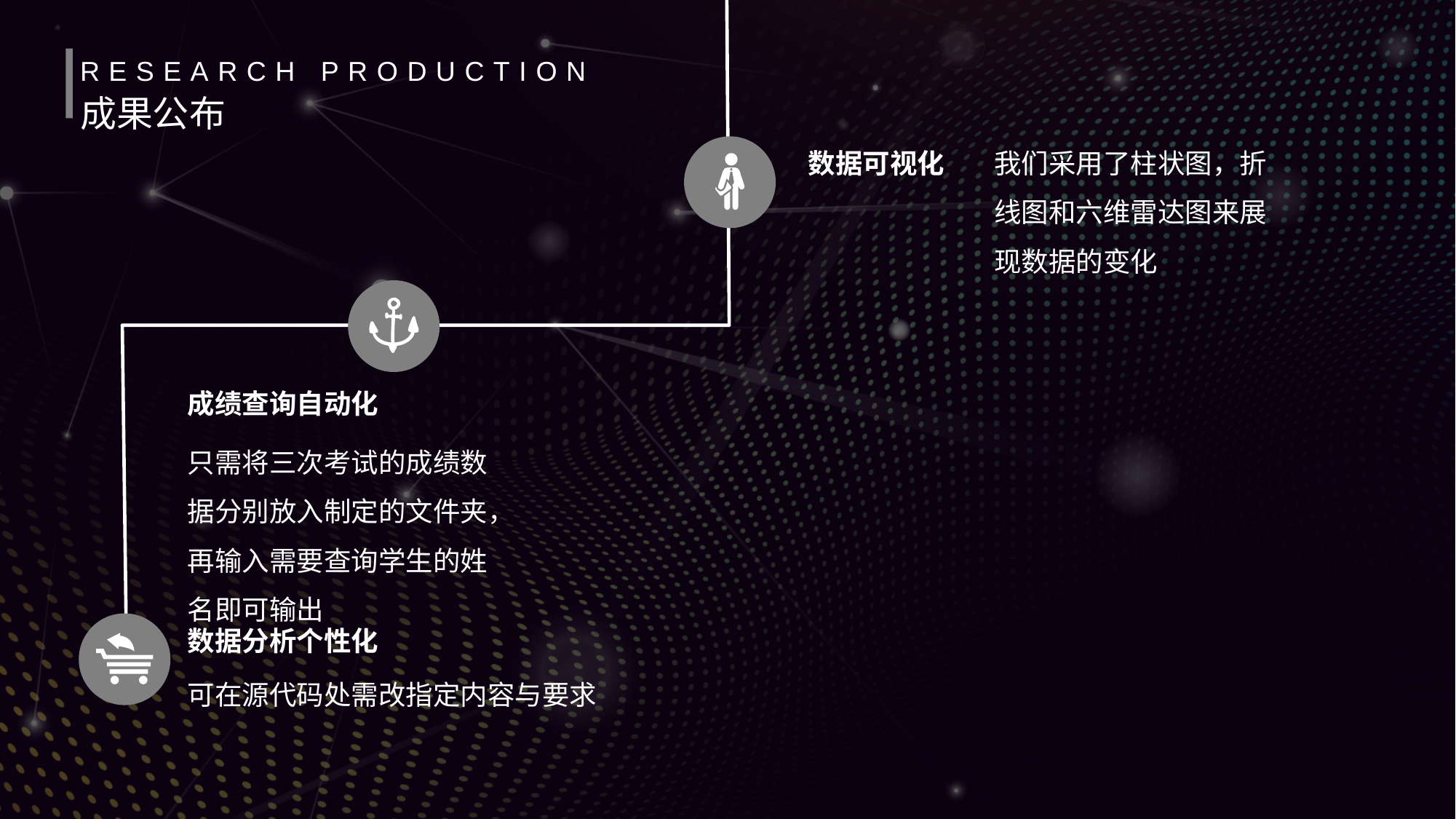

RESEARCH PRODUCTION
成果公布
我们采用了柱状图，折线图和六维雷达图来展现数据的变化
数据可视化

成绩查询自动化
只需将三次考试的成绩数据分别放入制定的文件夹，再输入需要查询学生的姓名即可输出

数据分析个性化
可在源代码处需改指定内容与要求